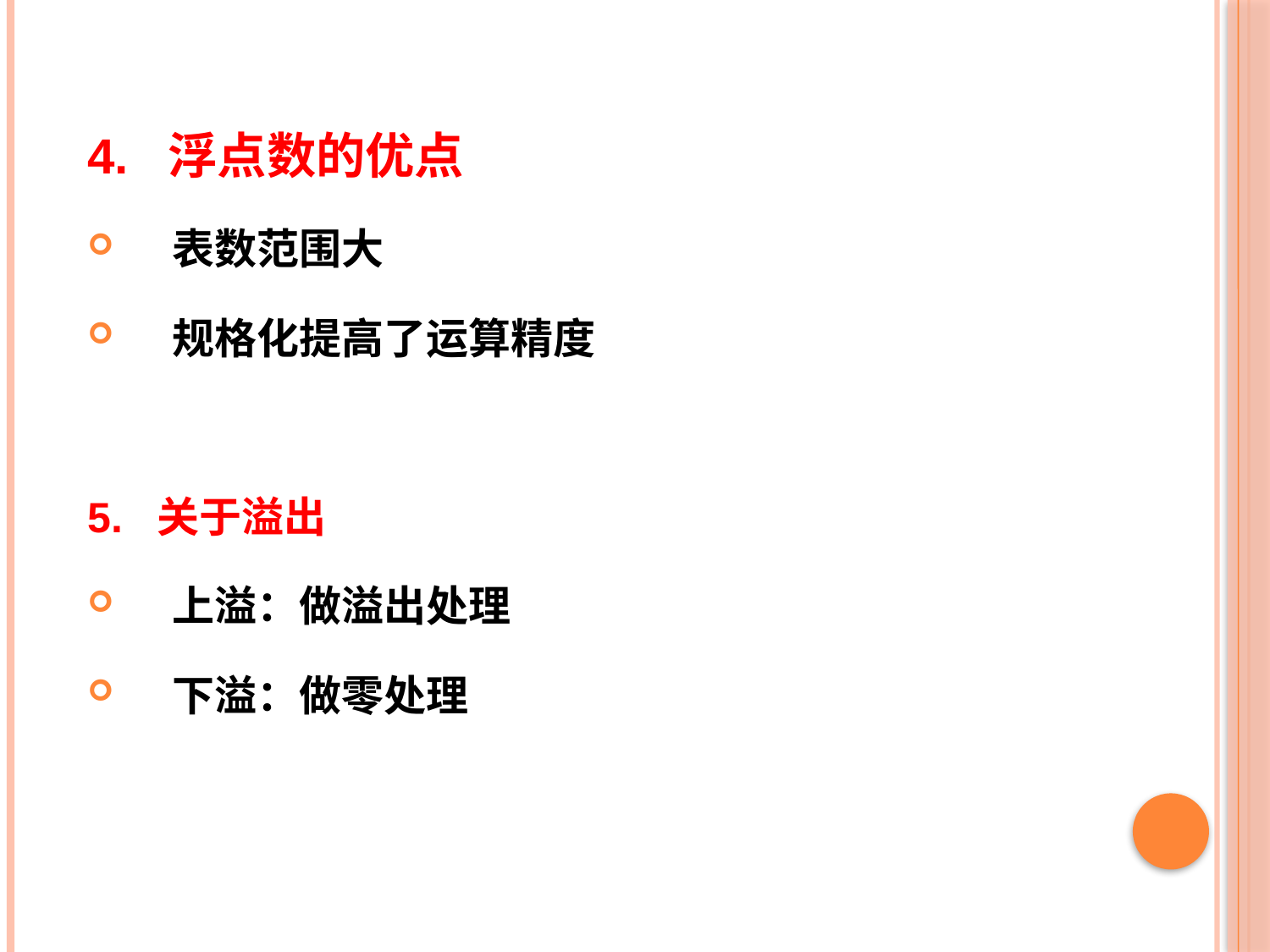

4.  浮点数的优点
表数范围大
规格化提高了运算精度

5.  关于溢出
上溢：做溢出处理
下溢：做零处理